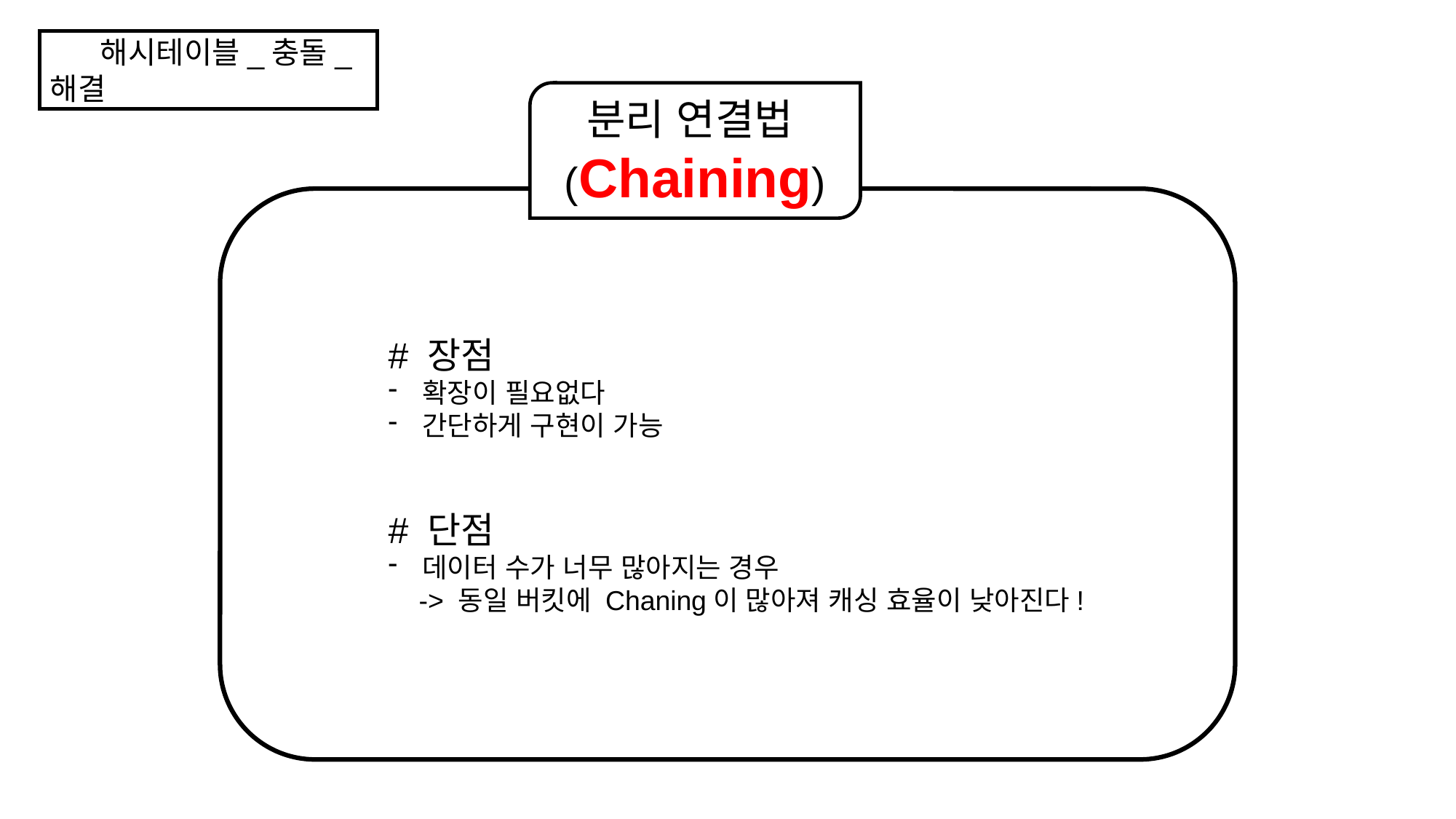

해시테이블_충돌_해결
분리 연결법(Chaining)

# 장점
확장이 필요없다
간단하게 구현이 가능

# 단점
데이터 수가 너무 많아지는 경우
    -> 동일 버킷에 Chaning이 많아져 캐싱 효율이 낮아진다!